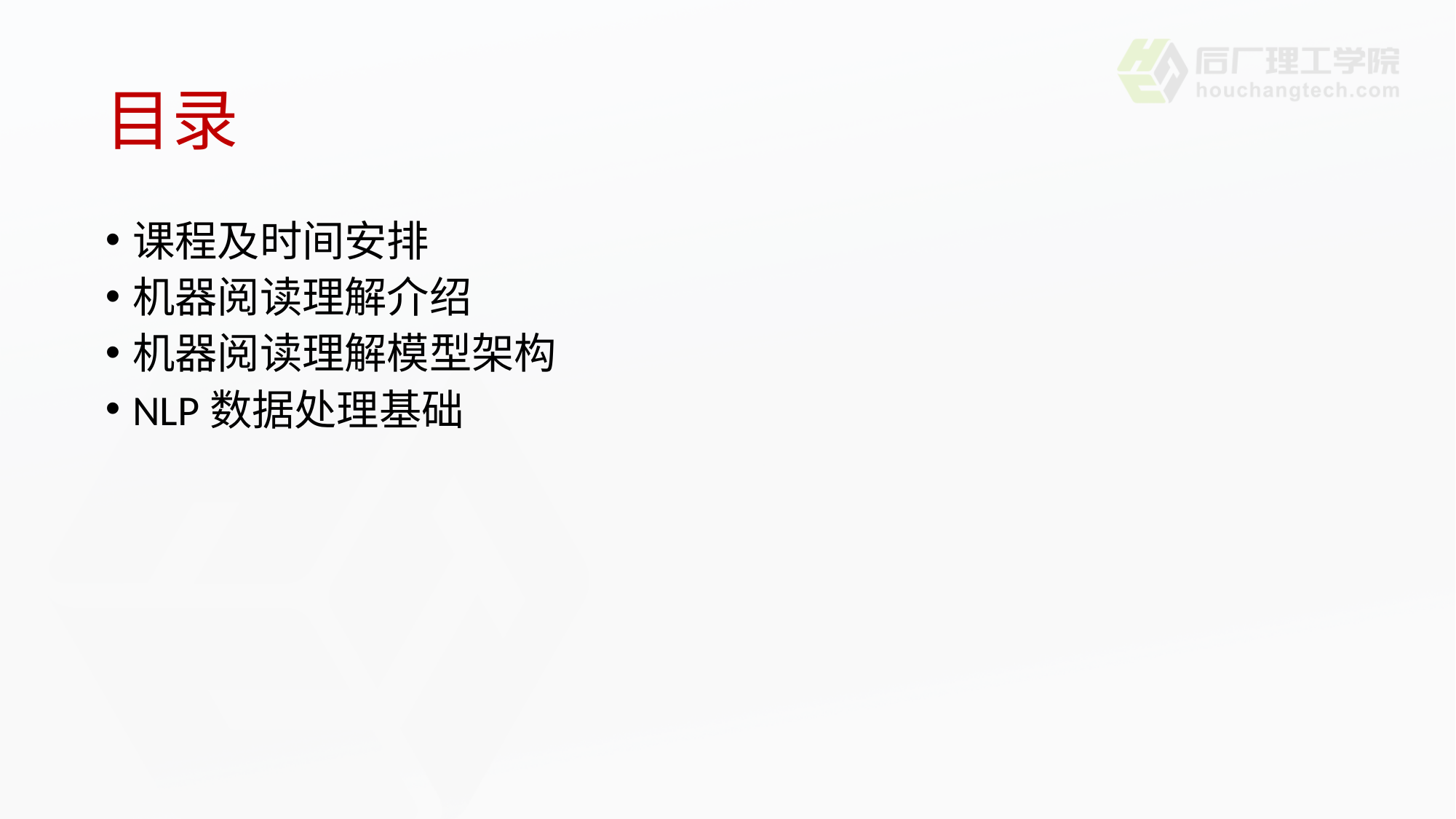

# 目录
课程及时间安排
机器阅读理解介绍
机器阅读理解模型架构
NLP数据处理基础